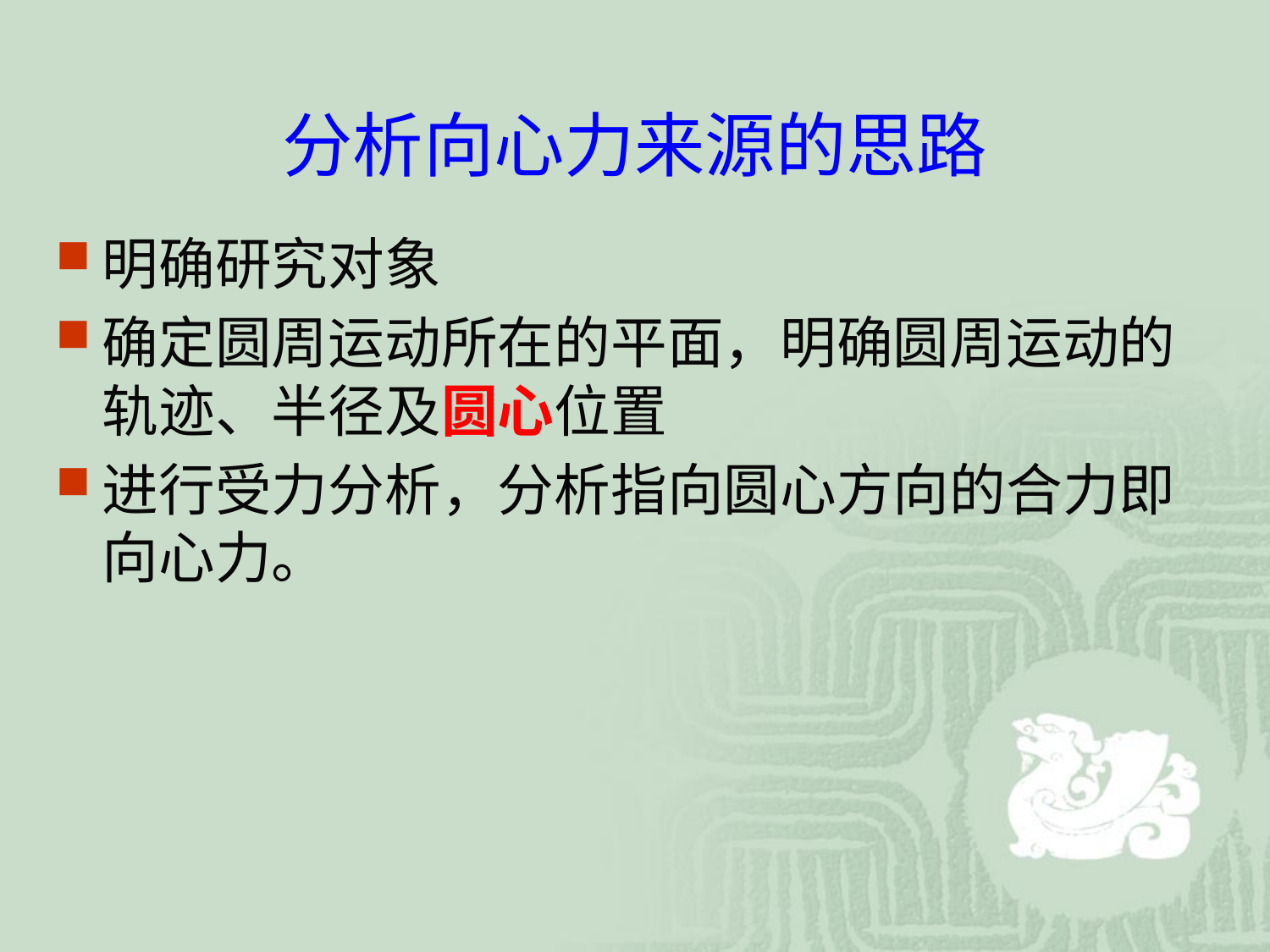

# 分析向心力来源的思路
明确研究对象
确定圆周运动所在的平面，明确圆周运动的轨迹、半径及圆心位置
进行受力分析，分析指向圆心方向的合力即向心力。